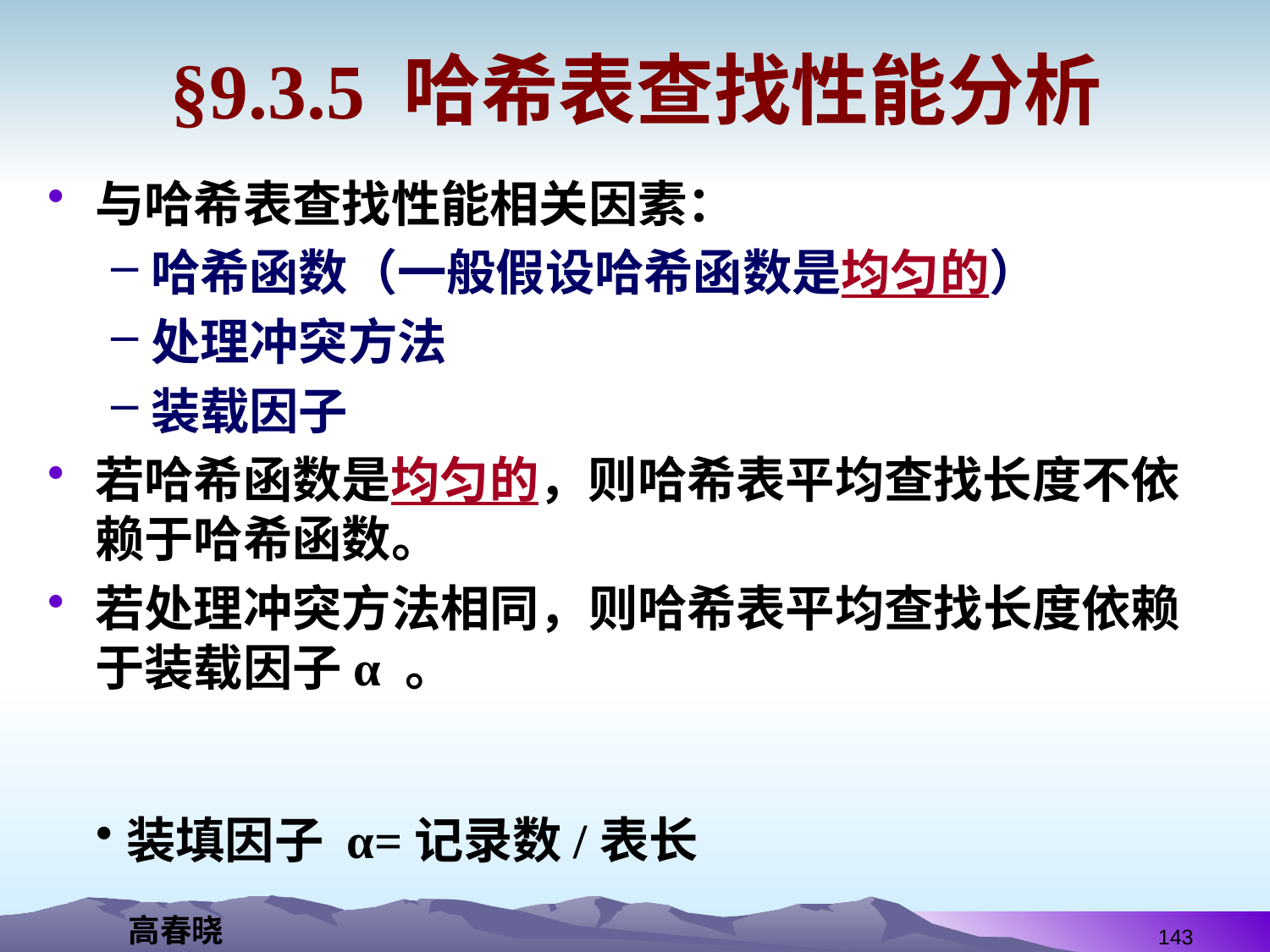

# §9.3.5 哈希表查找性能分析
与哈希表查找性能相关因素：
哈希函数（一般假设哈希函数是均匀的）
处理冲突方法
装载因子
若哈希函数是均匀的，则哈希表平均查找长度不依赖于哈希函数。
若处理冲突方法相同，则哈希表平均查找长度依赖于装载因子α 。
装填因子 α=记录数/表长
143